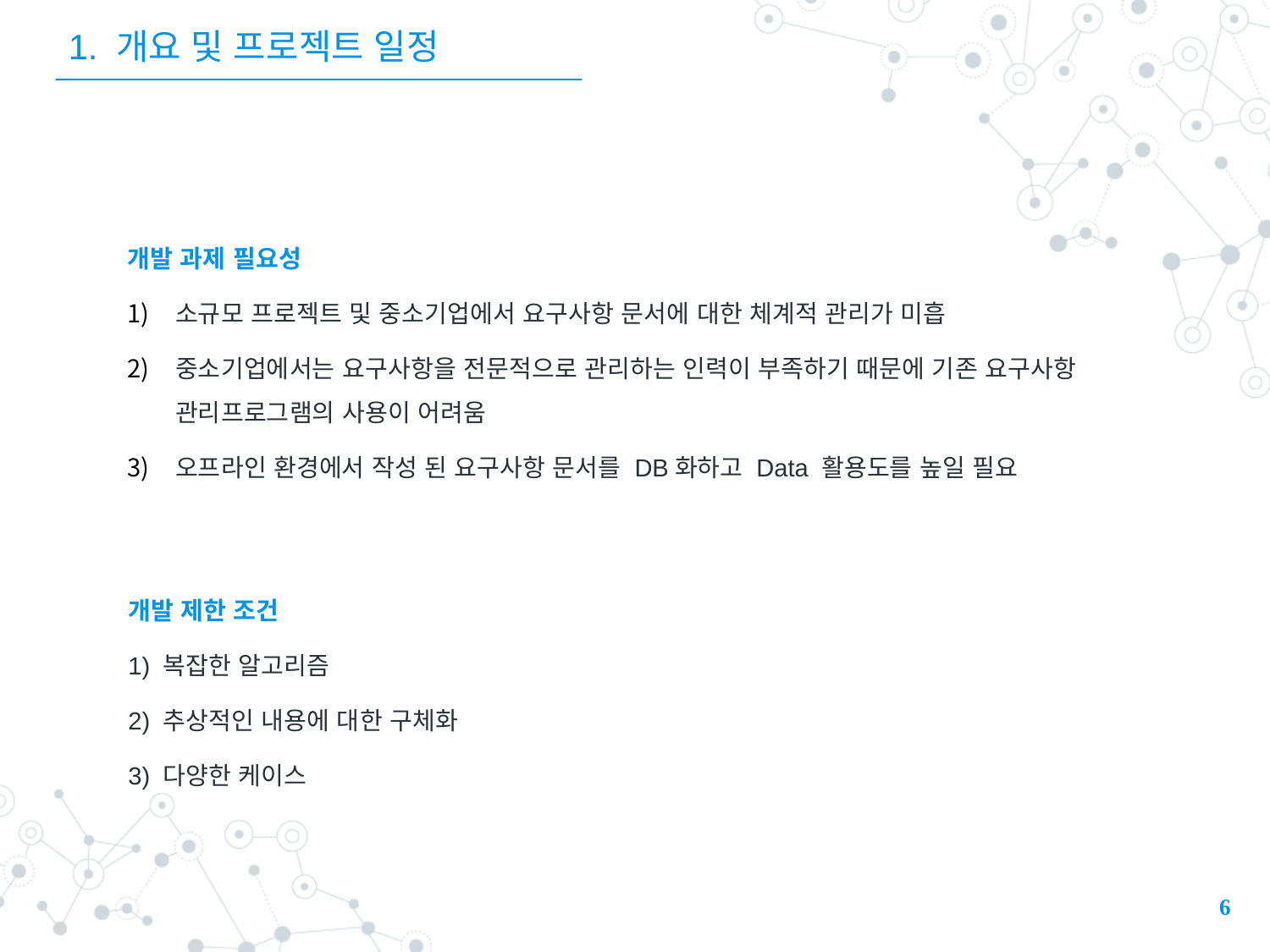

1. 개요 및 프로젝트 일정
개발 과제 필요성
소규모 프로젝트 및 중소기업에서 요구사항 문서에 대한 체계적 관리가 미흡
중소기업에서는 요구사항을 전문적으로 관리하는 인력이 부족하기 때문에 기존 요구사항 관리프로그램의 사용이 어려움
오프라인 환경에서 작성 된 요구사항 문서를 DB화하고 Data 활용도를 높일 필요
개발 제한 조건
1) 복잡한 알고리즘
2) 추상적인 내용에 대한 구체화
3) 다양한 케이스
6